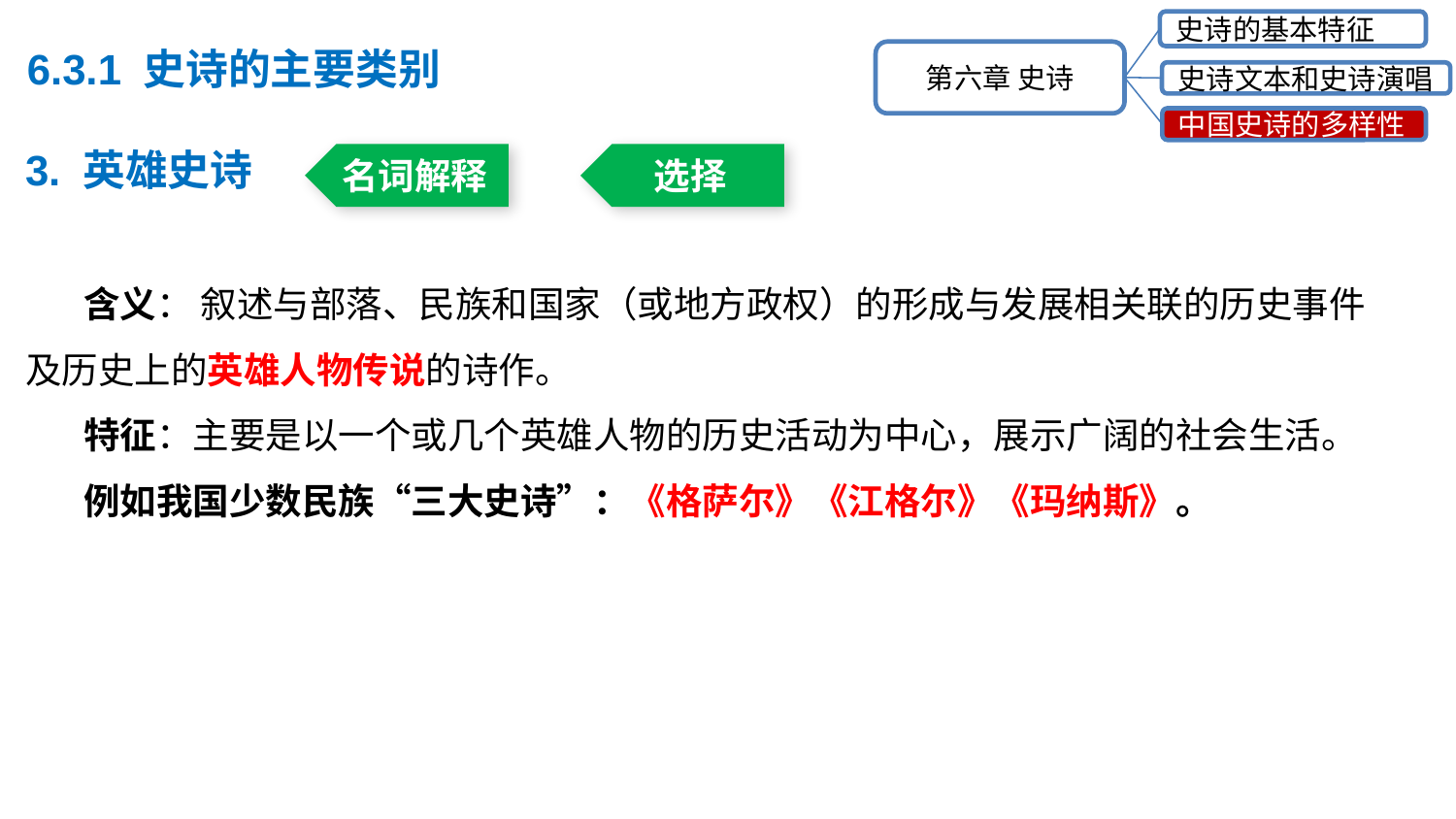

史诗的基本特征
第六章 史诗
史诗文本和史诗演唱
中国史诗的多样性
6.3.1 史诗的主要类别
3. 英雄史诗

      含义： 叙述与部落、民族和国家（或地方政权）的形成与发展相关联的历史事件及历史上的英雄人物传说的诗作。
      特征：主要是以一个或几个英雄人物的历史活动为中心，展示广阔的社会生活。
      例如我国少数民族“三大史诗”：《格萨尔》《江格尔》《玛纳斯》。
名词解释
选择